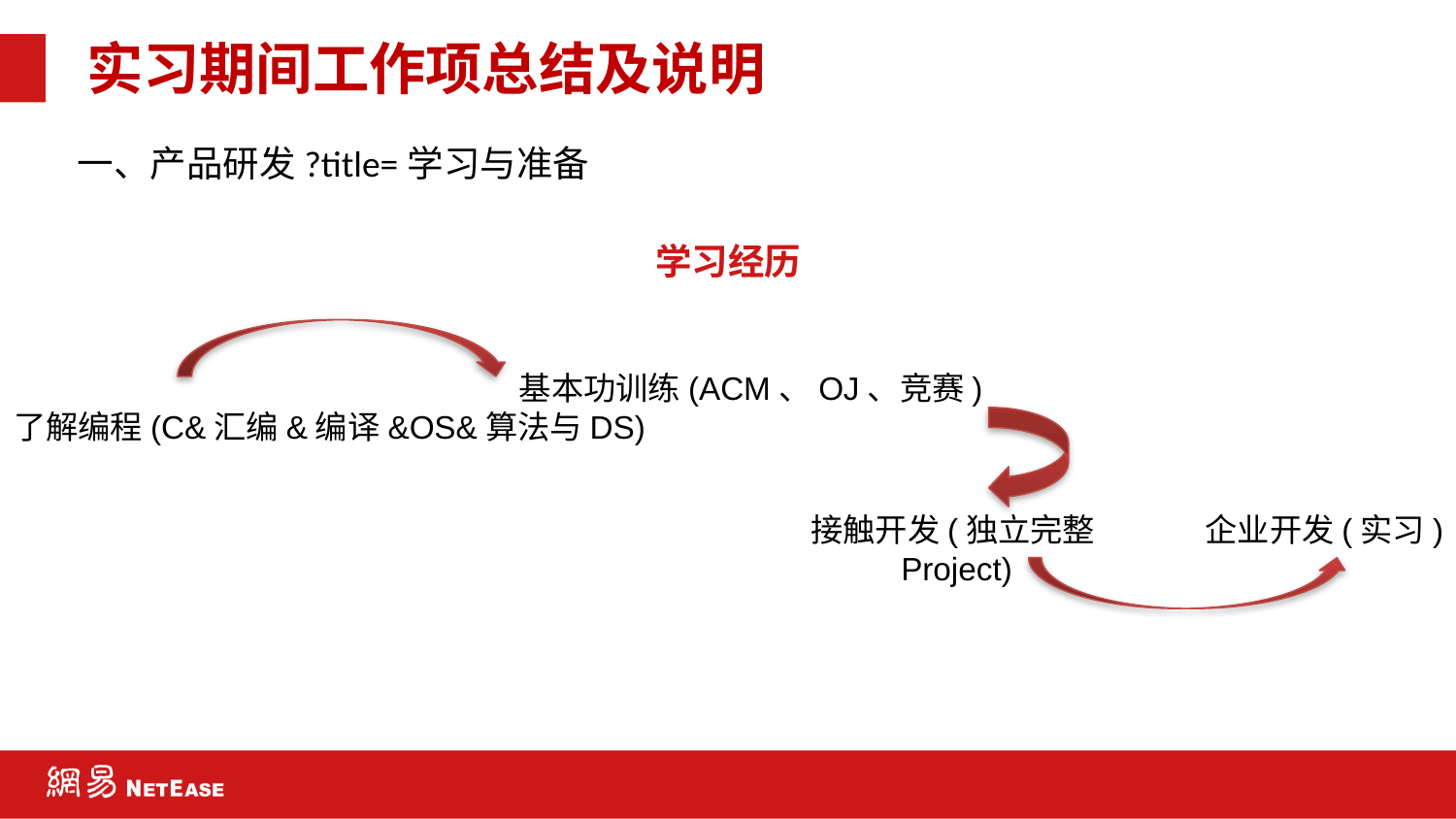

# 实习期间工作项总结及说明
一、产品研发?title=学习与准备
学习经历

基本功训练(ACM、OJ、竞赛)
了解编程(C&汇编&编译&OS&算法与DS)

接触开发(独立完整Project)
企业开发(实习)